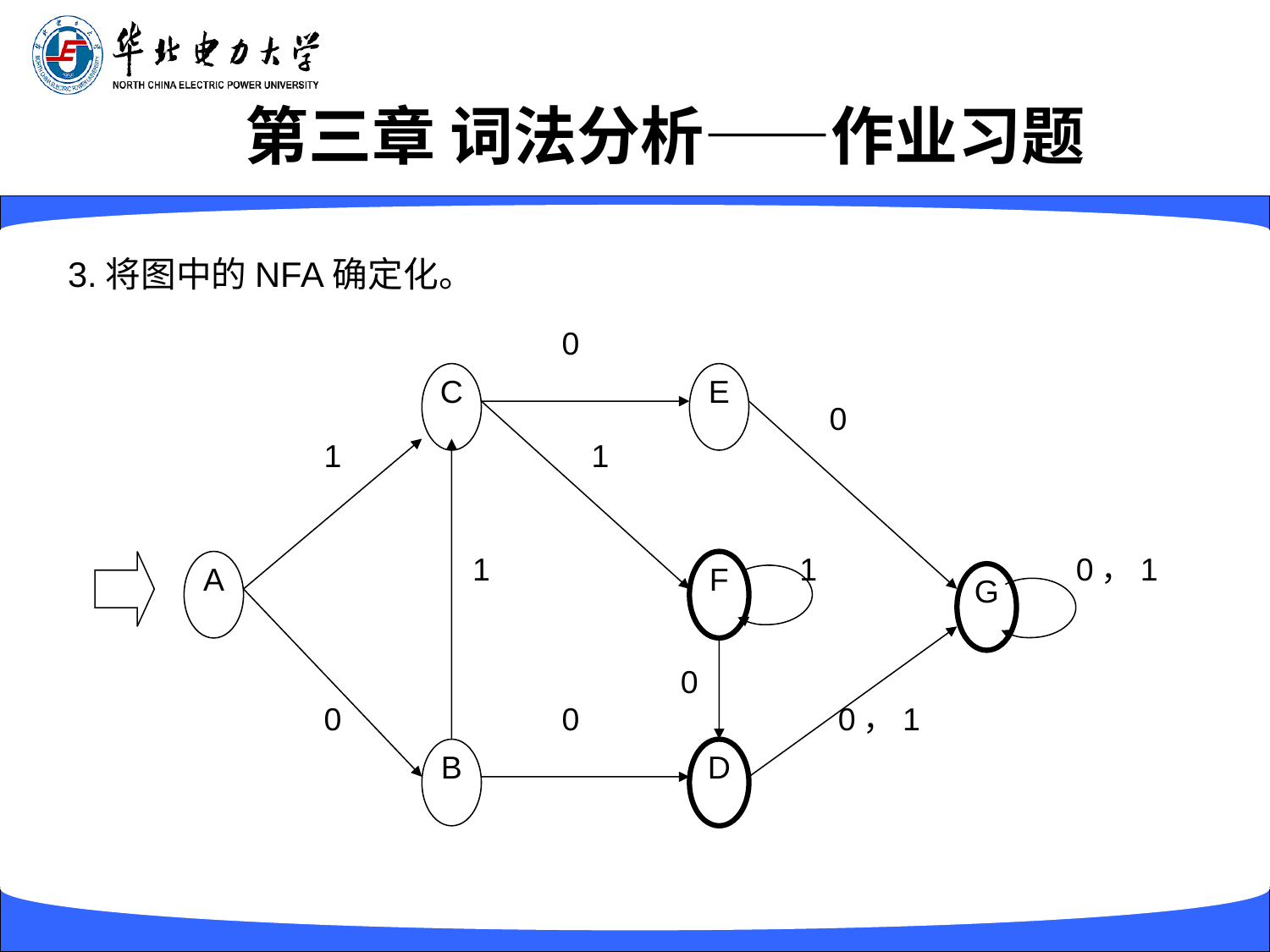

# 第三章 词法分析——作业习题
3.将图中的NFA确定化。
0
C
E

0

1

1

A
1
F
1
0，1

G

0
0
0
0，1
B
D